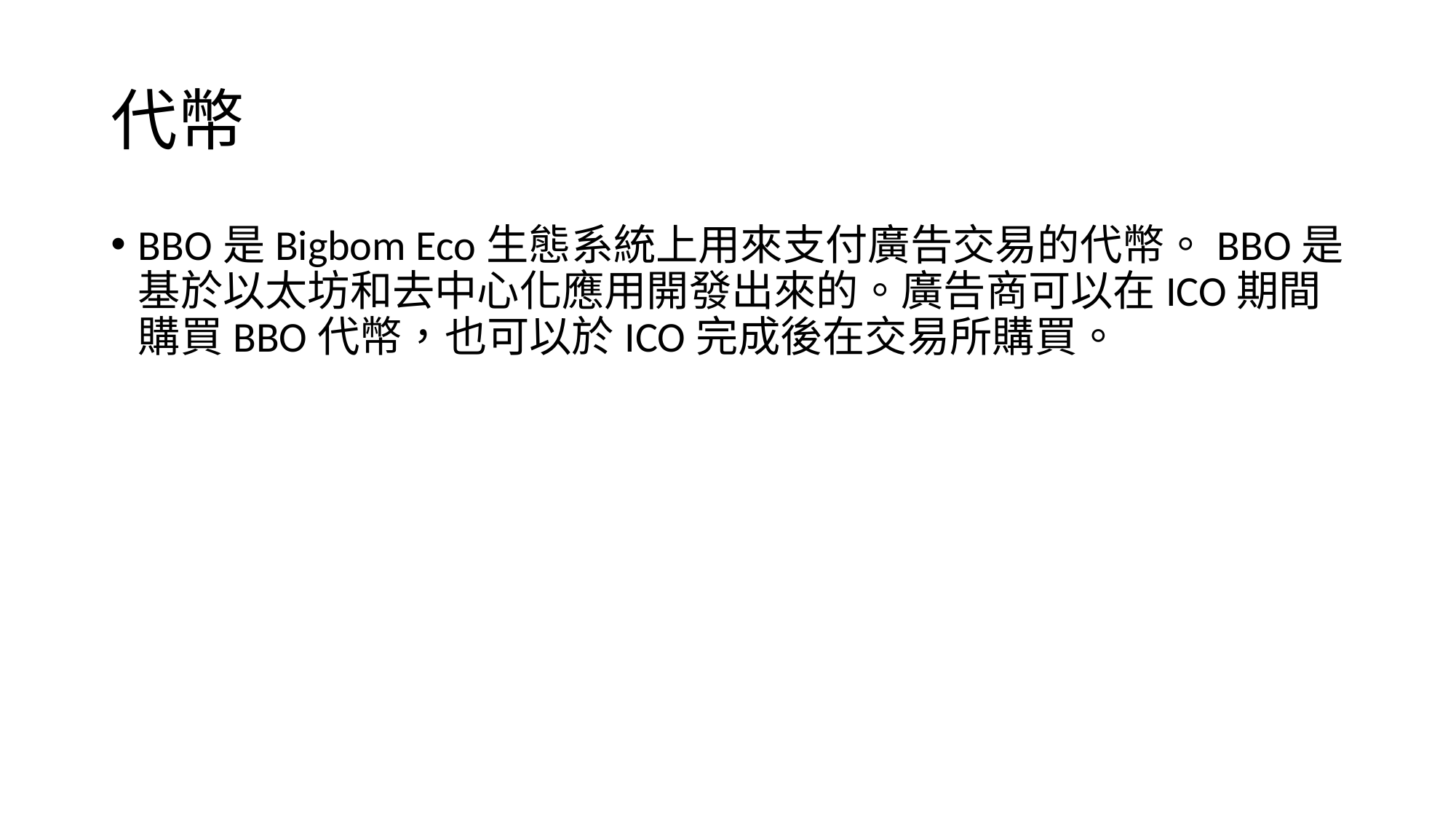

# 代幣
BBO是Bigbom Eco生態系統上用來支付廣告交易的代幣。BBO是基於以太坊和去中心化應用開發出來的。廣告商可以在ICO期間購買BBO代幣，也可以於ICO完成後在交易所購買。